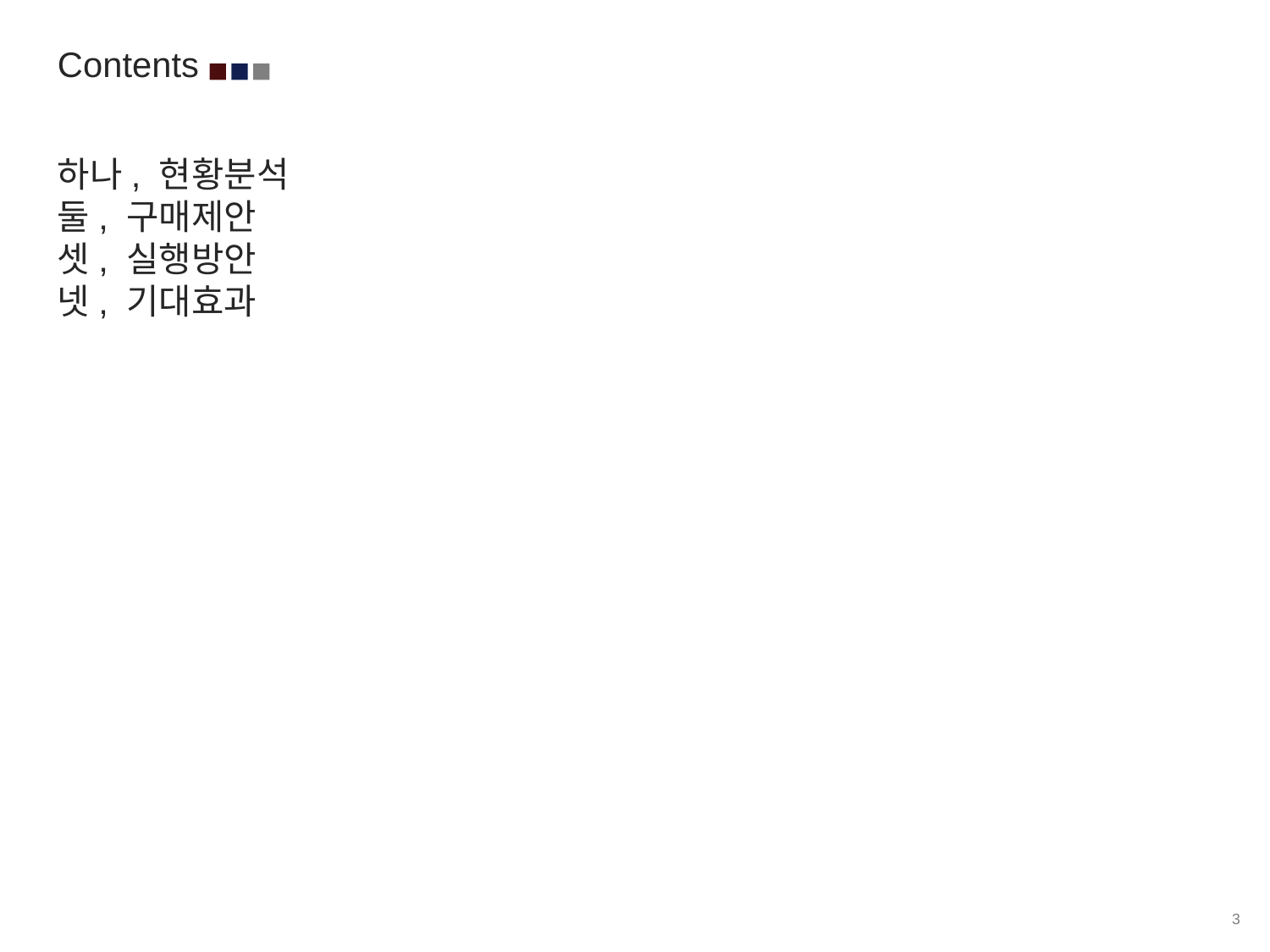

Contents

하나, 현황분석
둘, 구매제안
셋, 실행방안
넷, 기대효과